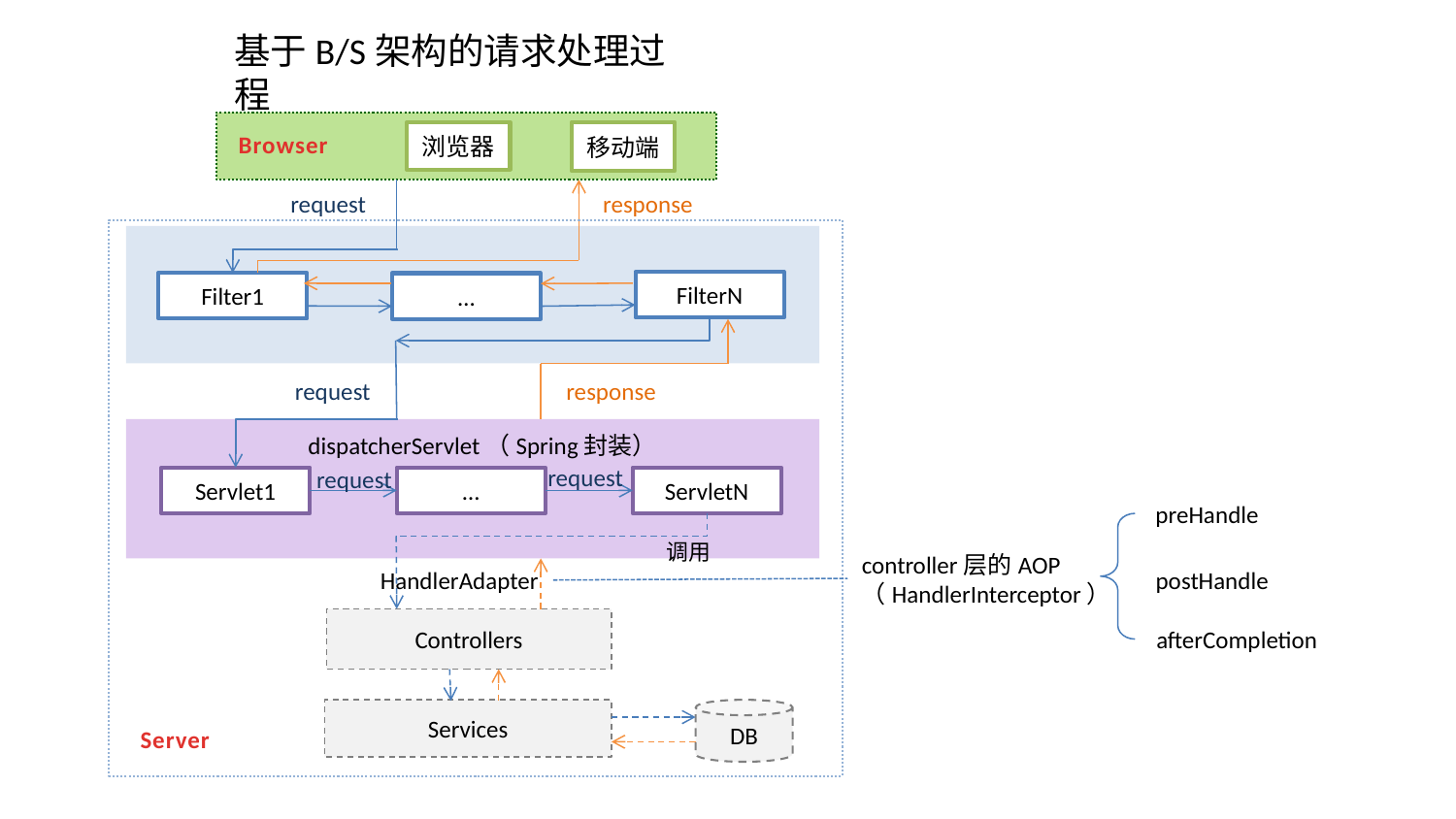

基于B/S架构的请求处理过程

Browser
浏览器
移动端
request
response

FilterN
Filter1
…
response
request

dispatcherServlet（Spring封装）
request
request
Servlet1
…
ServletN
preHandle

调用
controller层的AOP
（HandlerInterceptor）
HandlerAdapter
postHandle
Controllers
afterCompletion
Services
DB
Server